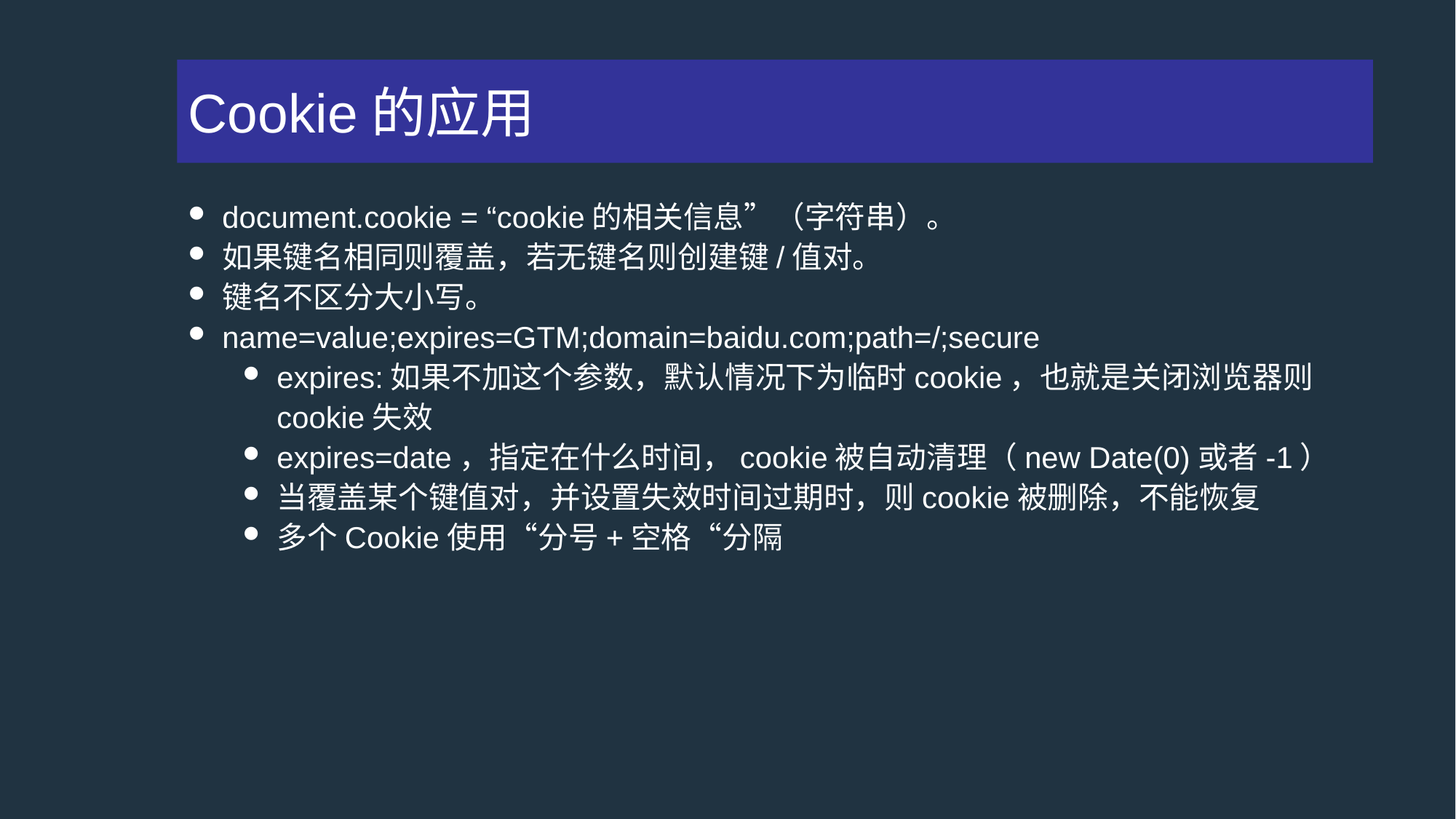

# Cookie的应用
document.cookie = “cookie的相关信息”（字符串）。
如果键名相同则覆盖，若无键名则创建键/值对。
键名不区分大小写。
name=value;expires=GTM;domain=baidu.com;path=/;secure
expires:如果不加这个参数，默认情况下为临时cookie，也就是关闭浏览器则cookie失效
expires=date，指定在什么时间，cookie被自动清理（new Date(0)或者-1）
当覆盖某个键值对，并设置失效时间过期时，则cookie被删除，不能恢复
多个Cookie使用“分号+空格“分隔